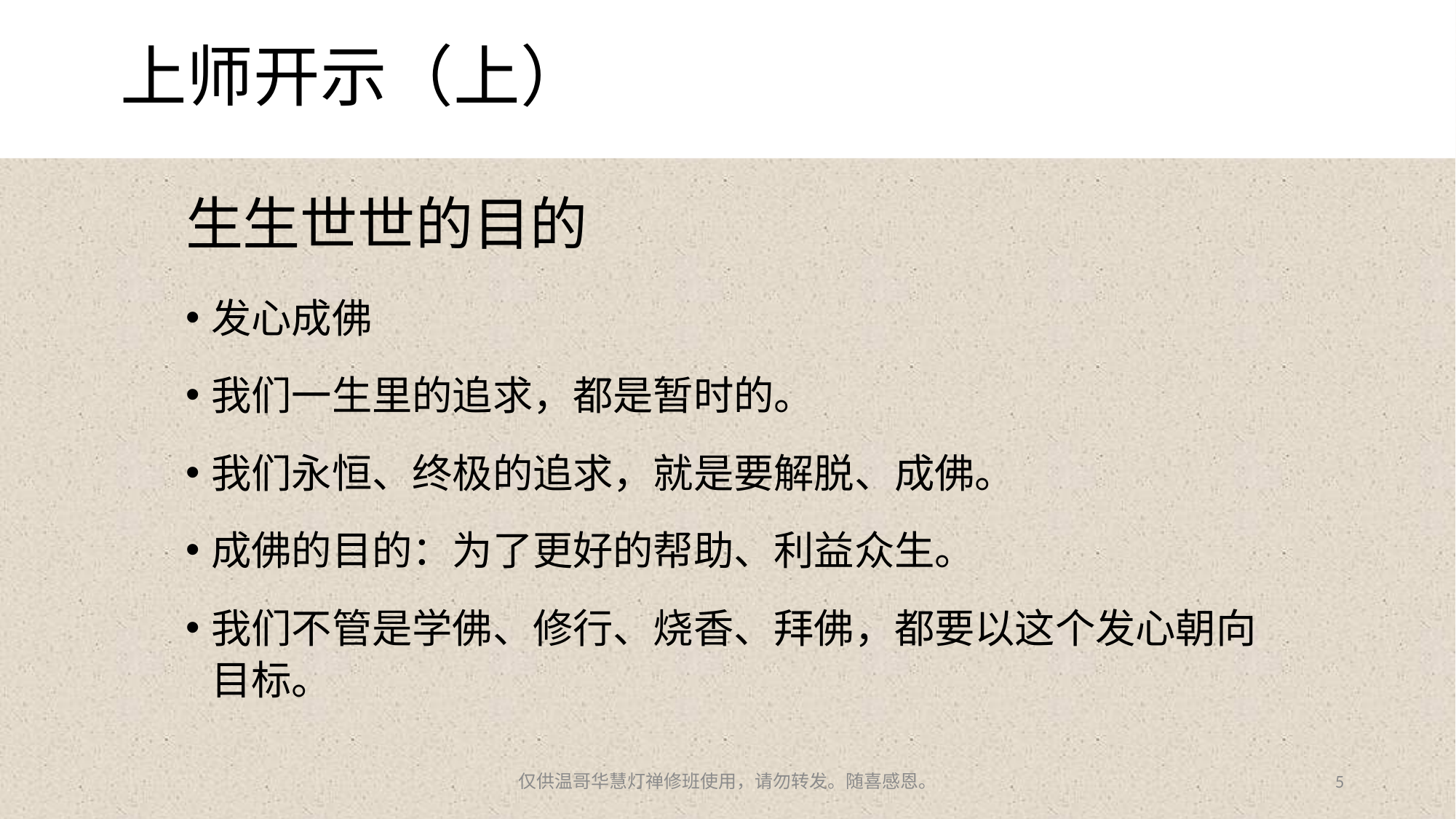

# 上师开示（上）
生生世世的目的
发心成佛
我们一生里的追求，都是暂时的。
我们永恒、终极的追求，就是要解脱、成佛。
成佛的目的：为了更好的帮助、利益众生。
我们不管是学佛、修行、烧香、拜佛，都要以这个发心朝向目标。
仅供温哥华慧灯禅修班使用，请勿转发。随喜感恩。
5